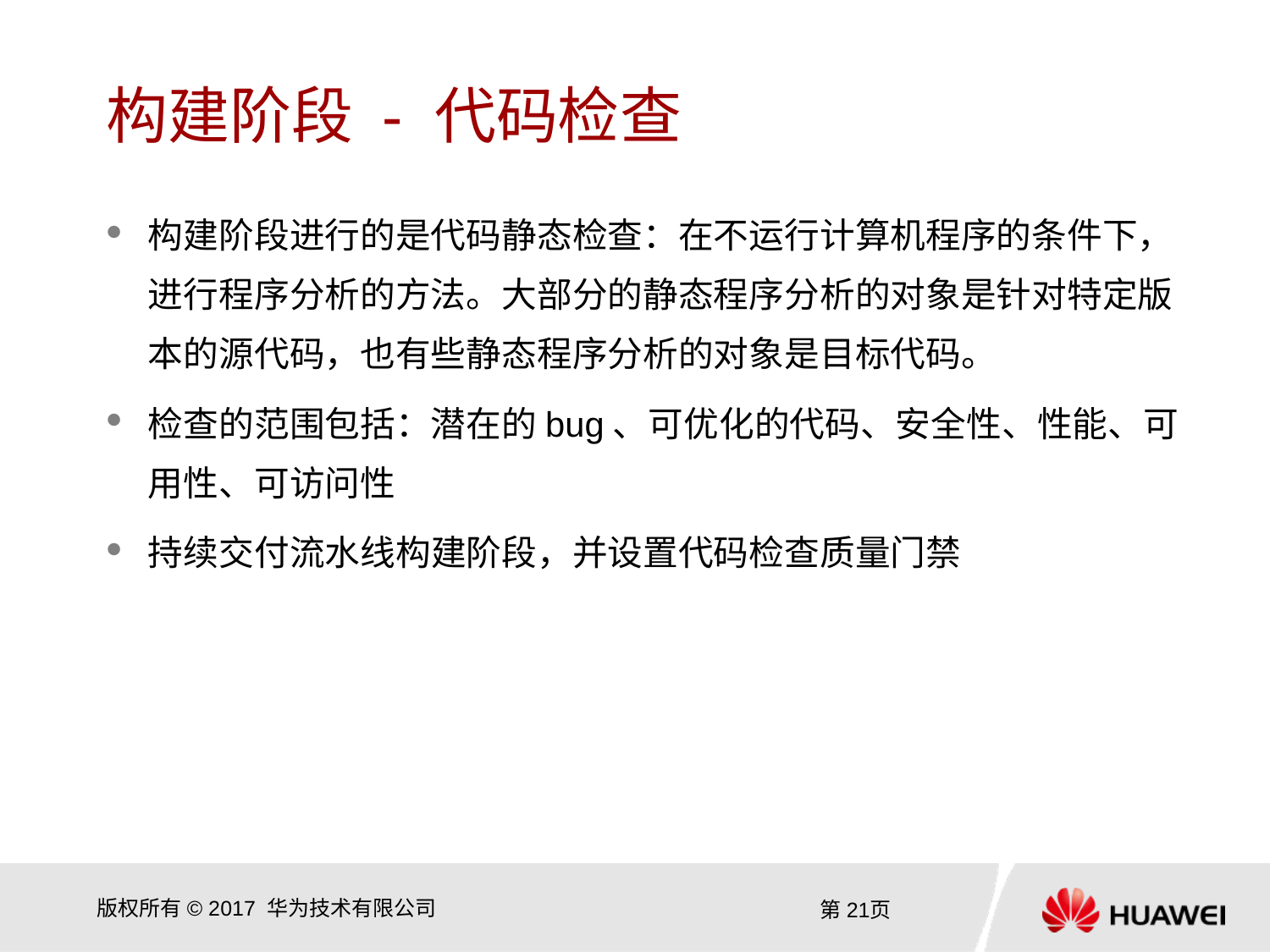

# 构建阶段 - 代码检查
构建阶段进行的是代码静态检查：在不运行计算机程序的条件下，进行程序分析的方法。大部分的静态程序分析的对象是针对特定版本的源代码，也有些静态程序分析的对象是目标代码。
检查的范围包括：潜在的bug、可优化的代码、安全性、性能、可用性、可访问性
持续交付流水线构建阶段，并设置代码检查质量门禁